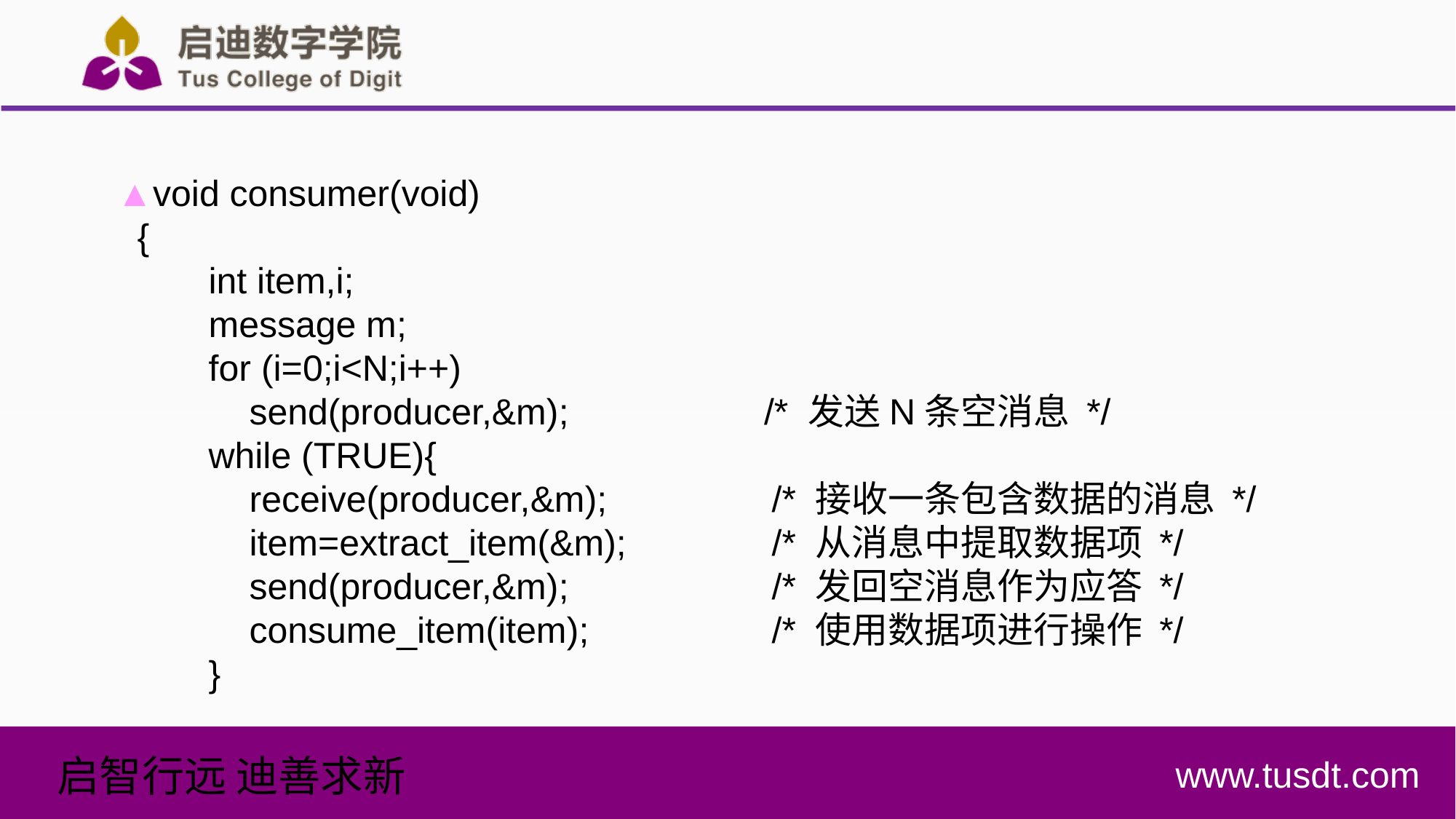

▲void consumer(void)
  {
         int item,i;
         message m;
         for (i=0;i<N;i++)
             send(producer,&m);   	          /* 发送N条空消息 */
         while (TRUE){
             receive(producer,&m);  		/* 接收一条包含数据的消息 */
             item=extract_item(&m);  		/* 从消息中提取数据项 */
             send(producer,&m);    		/* 发回空消息作为应答 */
             consume_item(item);   		/* 使用数据项进行操作 */
         }